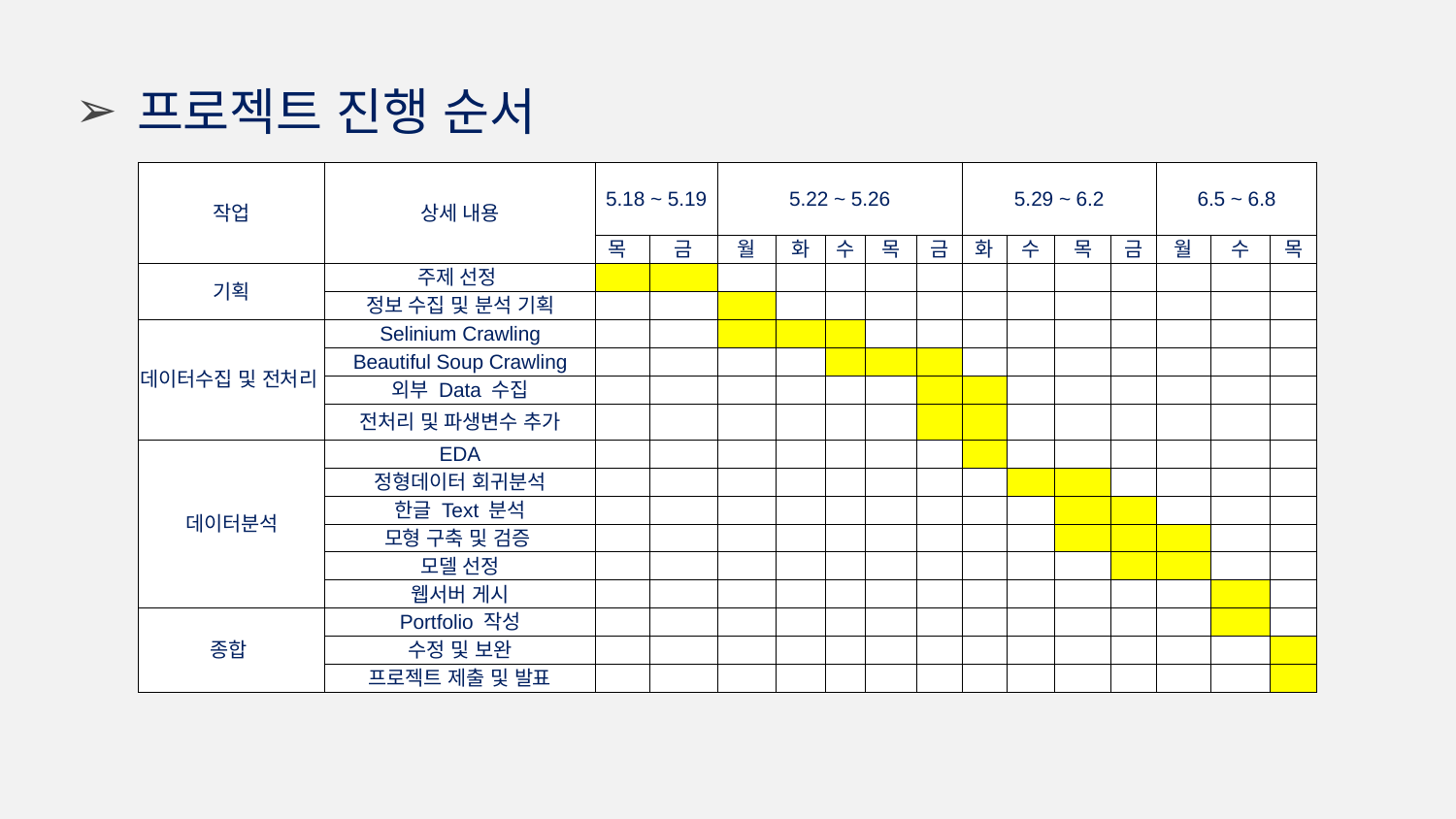

# 프로젝트 진행 순서
| 작업 | 상세 내용 | 5.18 ~ 5.19 |  | 5.22 ~ 5.26 |  |  |  |  | 5.29 ~ 6.2 |  |  |  | 6.5 ~ 6.8 |  |  |
| --- | --- | --- | --- | --- | --- | --- | --- | --- | --- | --- | --- | --- | --- | --- | --- |
|  |  | 목 | 금 | 월 | 화 | 수 | 목 | 금 | 화 | 수 | 목 | 금 | 월 | 수 | 목 |
| 기획 | 주제 선정 |  |  |  |  |  |  |  |  |  |  |  |  |  |  |
|  | 정보 수집 및 분석 기획 |  |  |  |  |  |  |  |  |  |  |  |  |  |  |
| 데이터수집 및 전처리 | Selinium Crawling |  |  |  |  |  |  |  |  |  |  |  |  |  |  |
|  | Beautiful Soup Crawling |  |  |  |  |  |  |  |  |  |  |  |  |  |  |
|  | 외부 Data 수집 |  |  |  |  |  |  |  |  |  |  |  |  |  |  |
|  | 전처리 및 파생변수 추가 |  |  |  |  |  |  |  |  |  |  |  |  |  |  |
| 데이터분석 | EDA |  |  |  |  |  |  |  |  |  |  |  |  |  |  |
|  | 정형데이터 회귀분석 |  |  |  |  |  |  |  |  |  |  |  |  |  |  |
|  | 한글 Text 분석 |  |  |  |  |  |  |  |  |  |  |  |  |  |  |
|  | 모형 구축 및 검증 |  |  |  |  |  |  |  |  |  |  |  |  |  |  |
|  | 모델 선정 |  |  |  |  |  |  |  |  |  |  |  |  |  |  |
|  | 웹서버 게시 |  |  |  |  |  |  |  |  |  |  |  |  |  |  |
| 종합 | Portfolio 작성 |  |  |  |  |  |  |  |  |  |  |  |  |  |  |
|  | 수정 및 보완 |  |  |  |  |  |  |  |  |  |  |  |  |  |  |
|  | 프로젝트 제출 및 발표 |  |  |  |  |  |  |  |  |  |  |  |  |  |  |